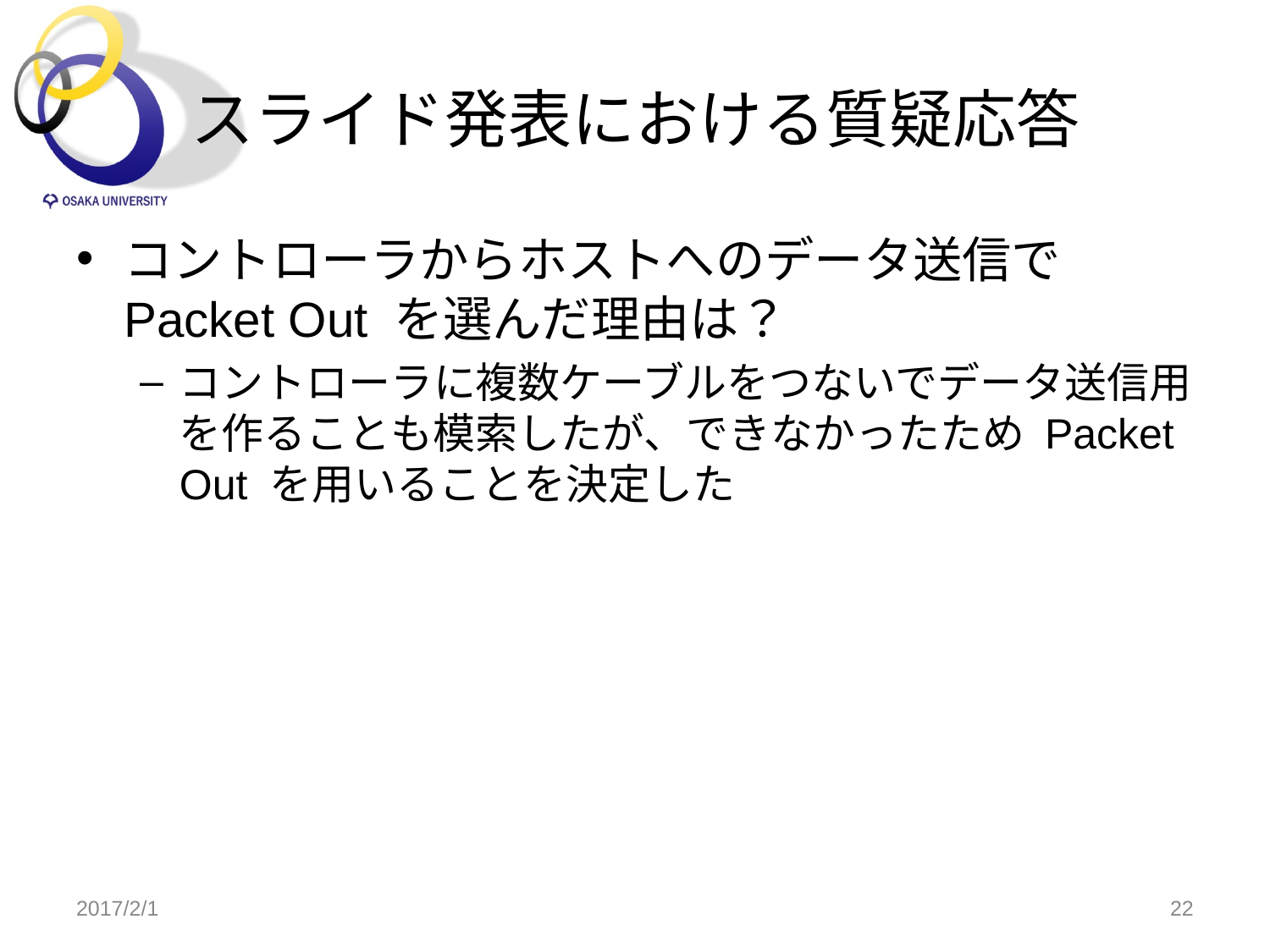

# スライド発表における質疑応答
コントローラからホストへのデータ送信で Packet Out を選んだ理由は？
コントローラに複数ケーブルをつないでデータ送信用を作ることも模索したが、できなかったため Packet Out を用いることを決定した
2017/2/1
22